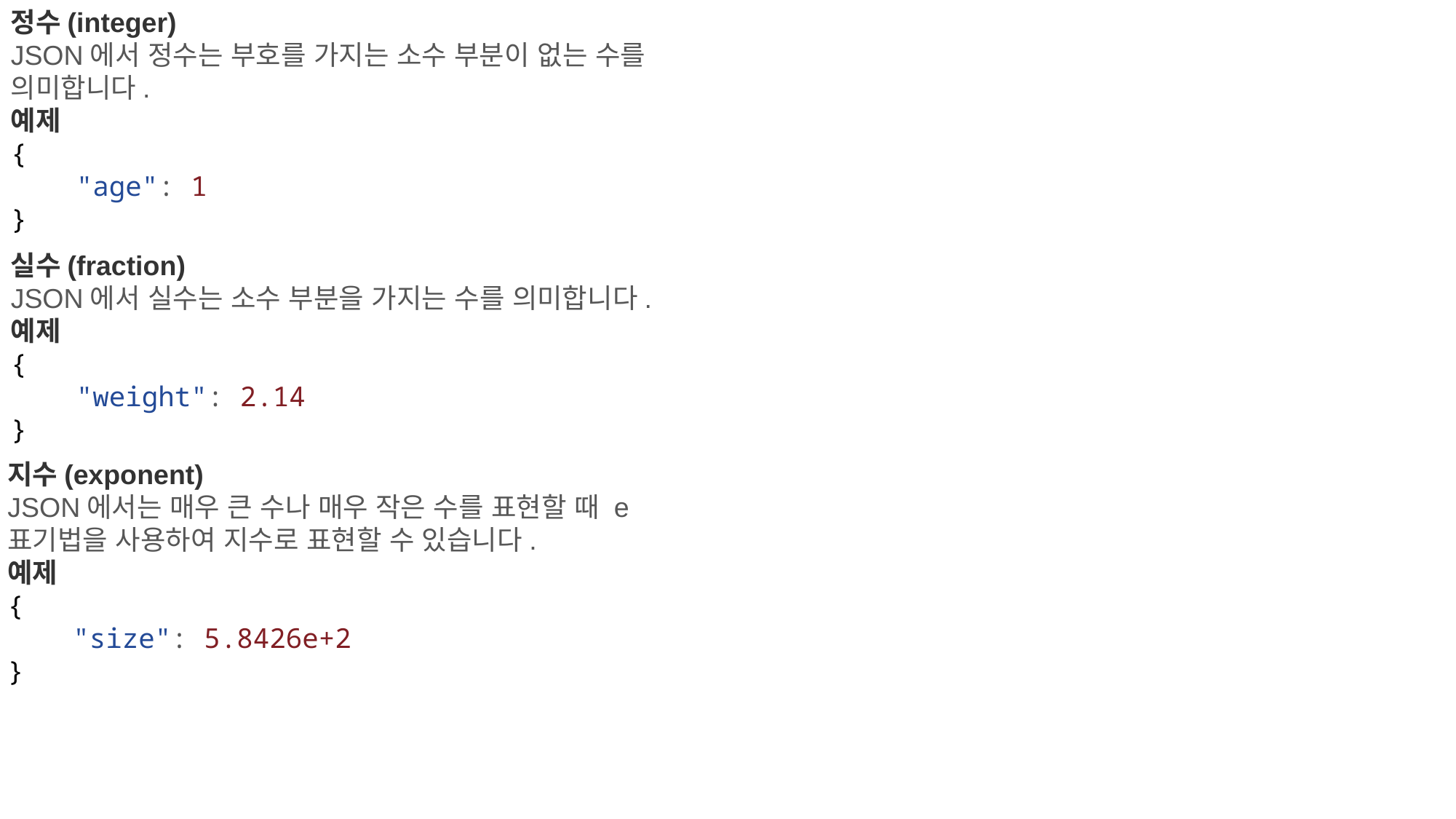

정수(integer)
JSON에서 정수는 부호를 가지는 소수 부분이 없는 수를 의미합니다.
예제
{
    "age": 1
}
실수(fraction)
JSON에서 실수는 소수 부분을 가지는 수를 의미합니다.
예제
{
    "weight": 2.14
}
지수(exponent)
JSON에서는 매우 큰 수나 매우 작은 수를 표현할 때 e 표기법을 사용하여 지수로 표현할 수 있습니다.
예제
{
    "size": 5.8426e+2
}